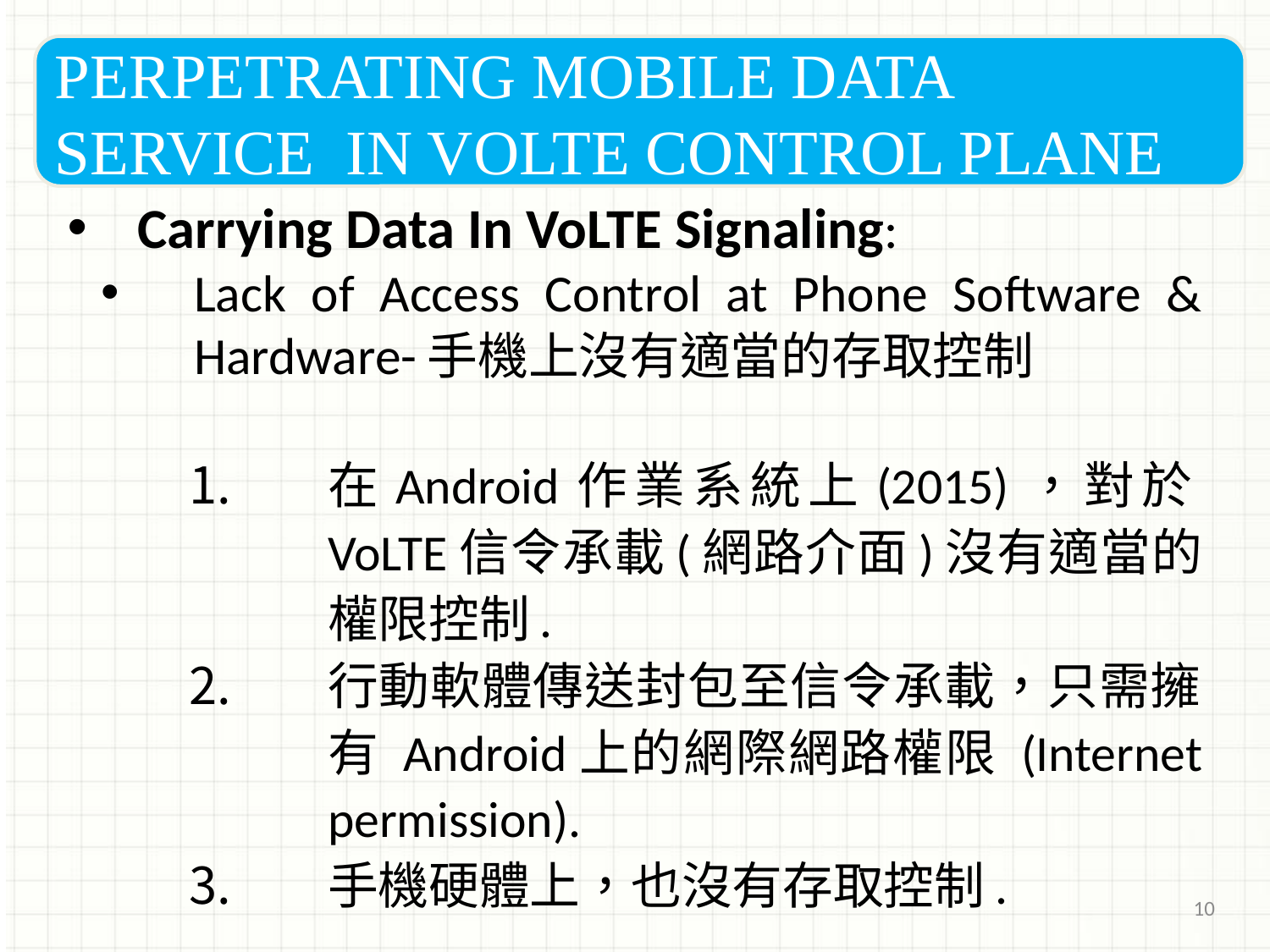

PERPETRATING MOBILE DATA SERVICE  IN VOLTE CONTROL PLANE
Carrying Data In VoLTE Signaling:
Lack of Access Control at Phone Software & Hardware-手機上沒有適當的存取控制

在Android作業系統上(2015)，對於VoLTE信令承載(網路介面)沒有適當的權限控制.
行動軟體傳送封包至信令承載，只需擁有 Android上的網際網路權限 (Internet permission).
手機硬體上，也沒有存取控制.

10